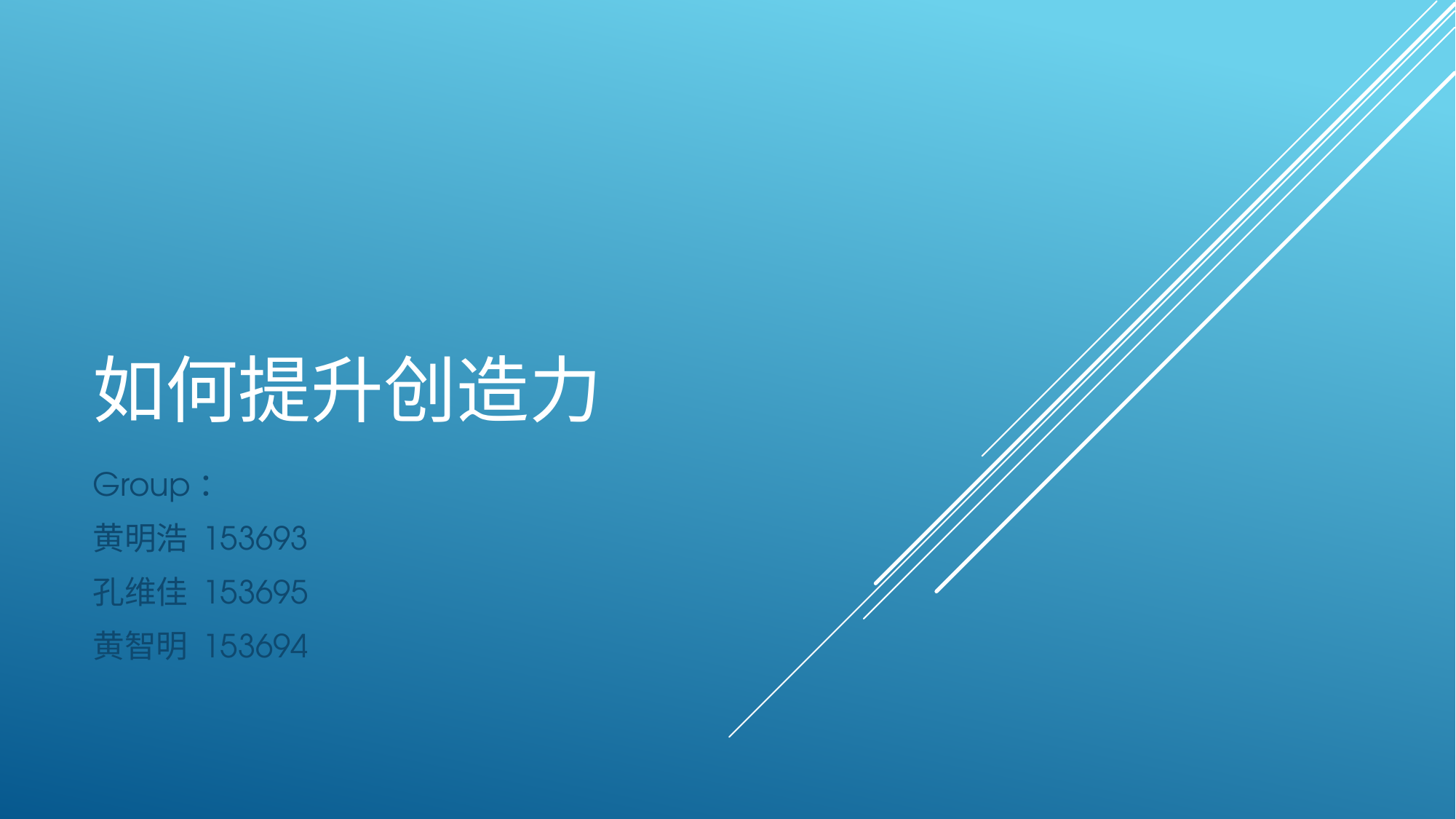

# 如何提升创造力
Group：
黄明浩 153693
孔维佳 153695
黄智明 153694